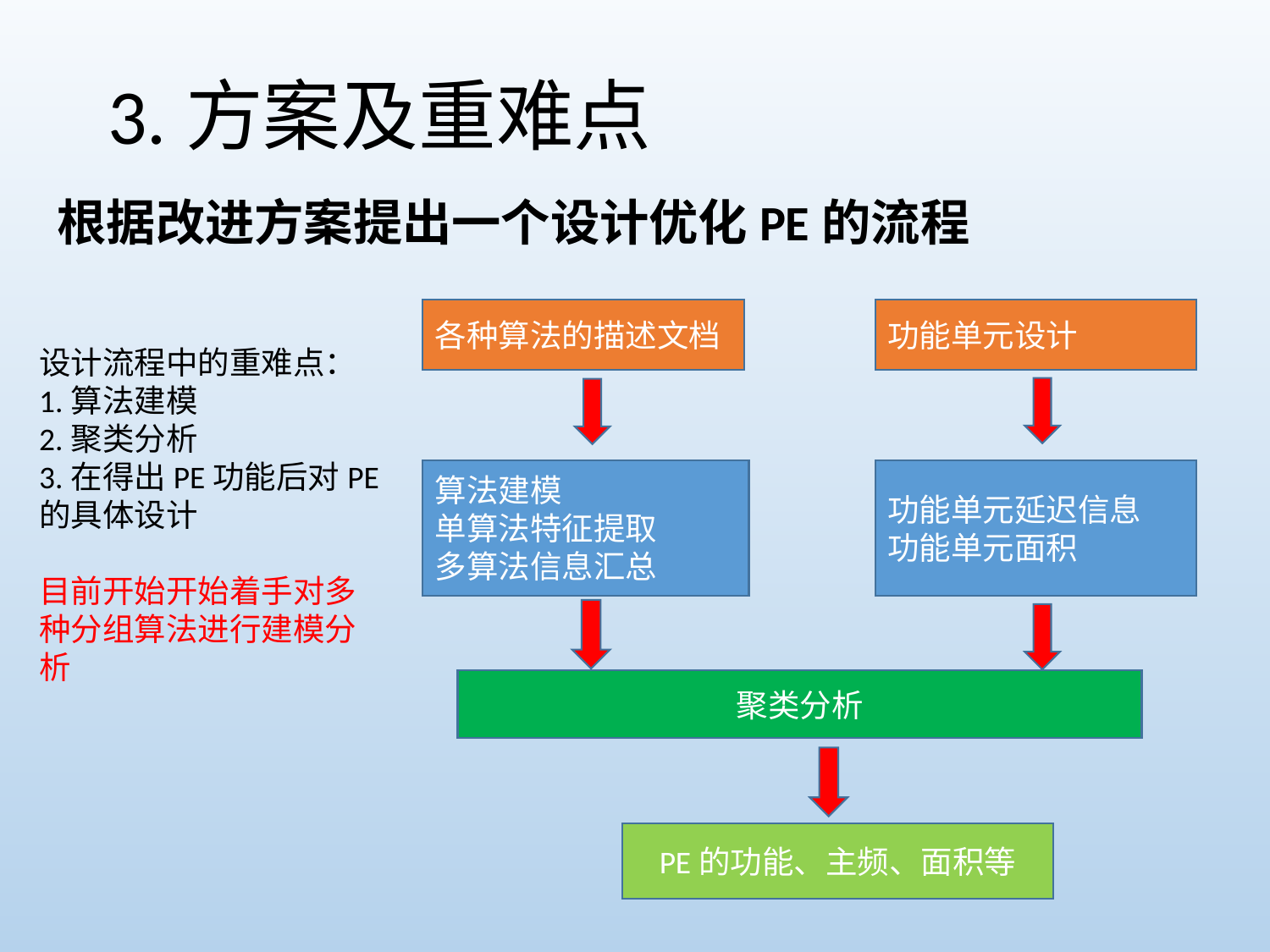

# 3.方案及重难点
根据改进方案提出一个设计优化PE的流程
各种算法的描述文档
功能单元设计
设计流程中的重难点：
1.算法建模
2.聚类分析
3.在得出PE功能后对PE的具体设计

目前开始开始着手对多种分组算法进行建模分析

算法建模
单算法特征提取
多算法信息汇总
功能单元延迟信息
功能单元面积

聚类分析

PE的功能、主频、面积等